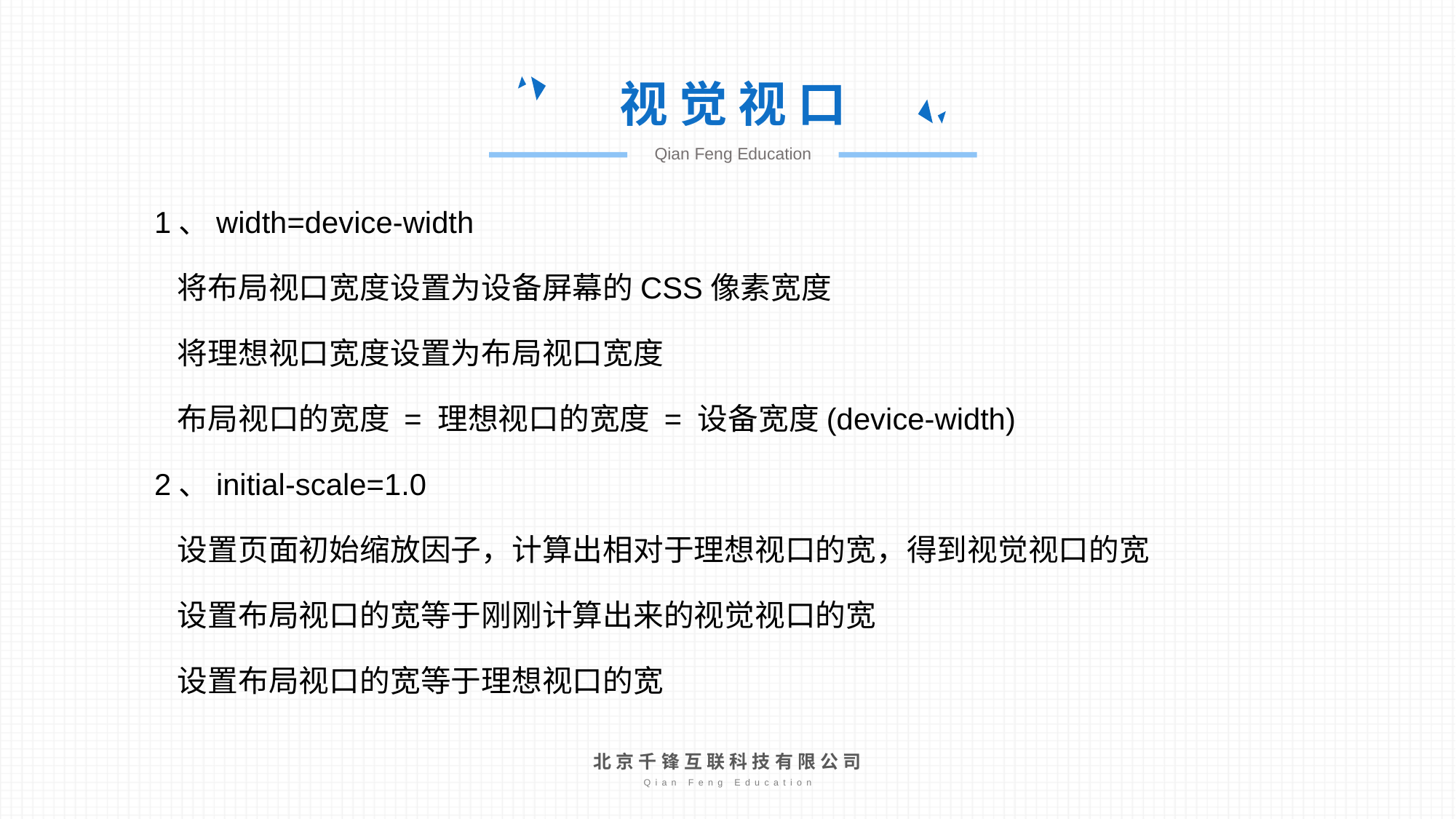

视 觉 视 口

Qian Feng Education

1、width=device-width
	将布局视口宽度设置为设备屏幕的CSS像素宽度
	将理想视口宽度设置为布局视口宽度
	布局视口的宽度 = 理想视口的宽度 = 设备宽度(device-width)
2、initial-scale=1.0
	设置页面初始缩放因子，计算出相对于理想视口的宽，得到视觉视口的宽
	设置布局视口的宽等于刚刚计算出来的视觉视口的宽
	设置布局视口的宽等于理想视口的宽
北京千锋互联科技有限公司
Qian Feng Education